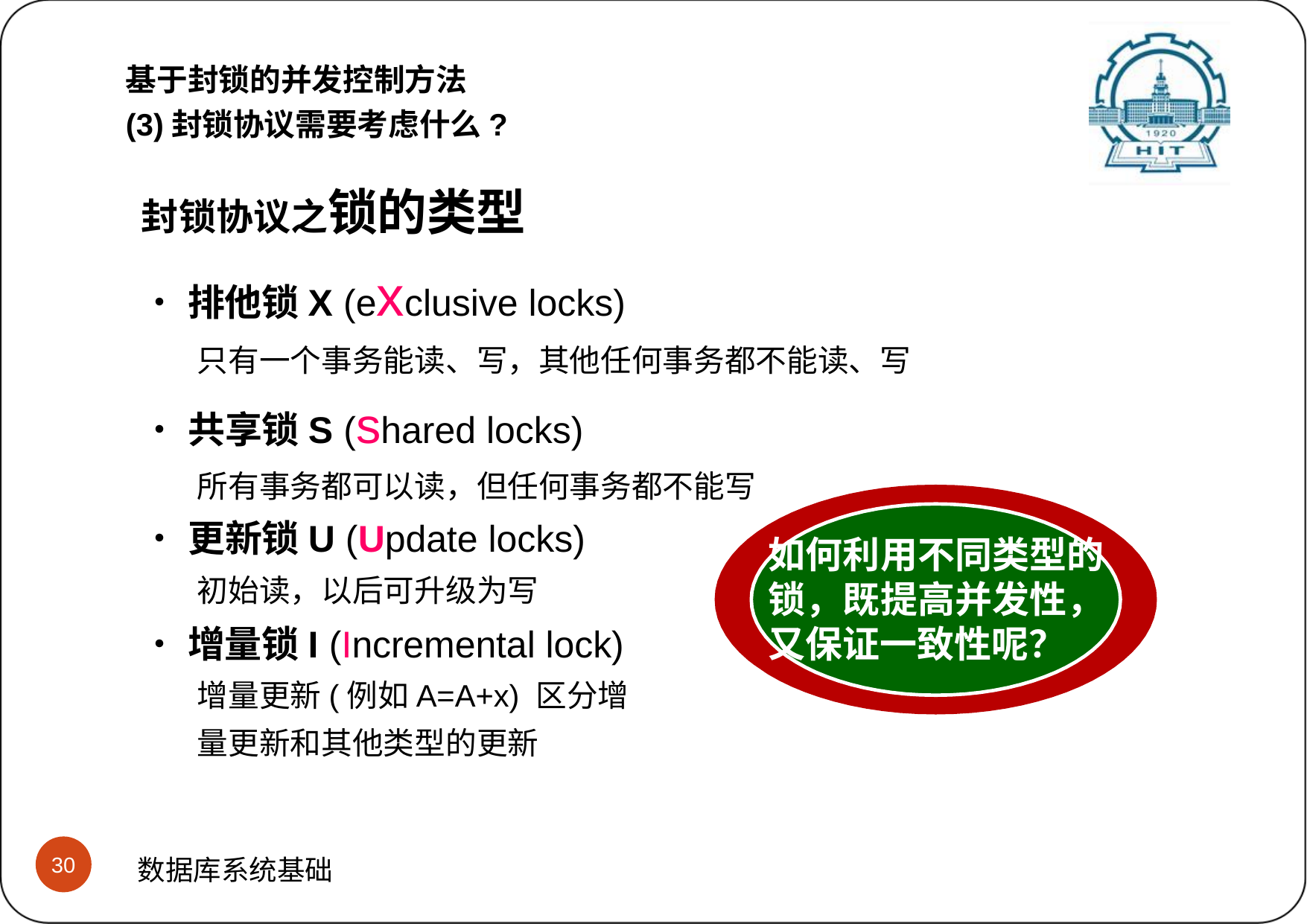

基于封锁的并发控制方法
(3)封锁协议需要考虑什么?
封锁协议之锁的类型
•排他锁X (exclusive locks)
只有一个事务能读、写，其他任何事务都不能读、写
•共享锁S (shared locks)
所有事务都可以读，但任何事务都不能写

•更新锁U (Update locks)
初始读，以后可升级为写
•增量锁I (Incremental lock) 增量更新(例如A=A+x) 区分增量更新和其他类型的更新
如何利用不同类型的 锁，既提高并发性， 又保证一致性呢？